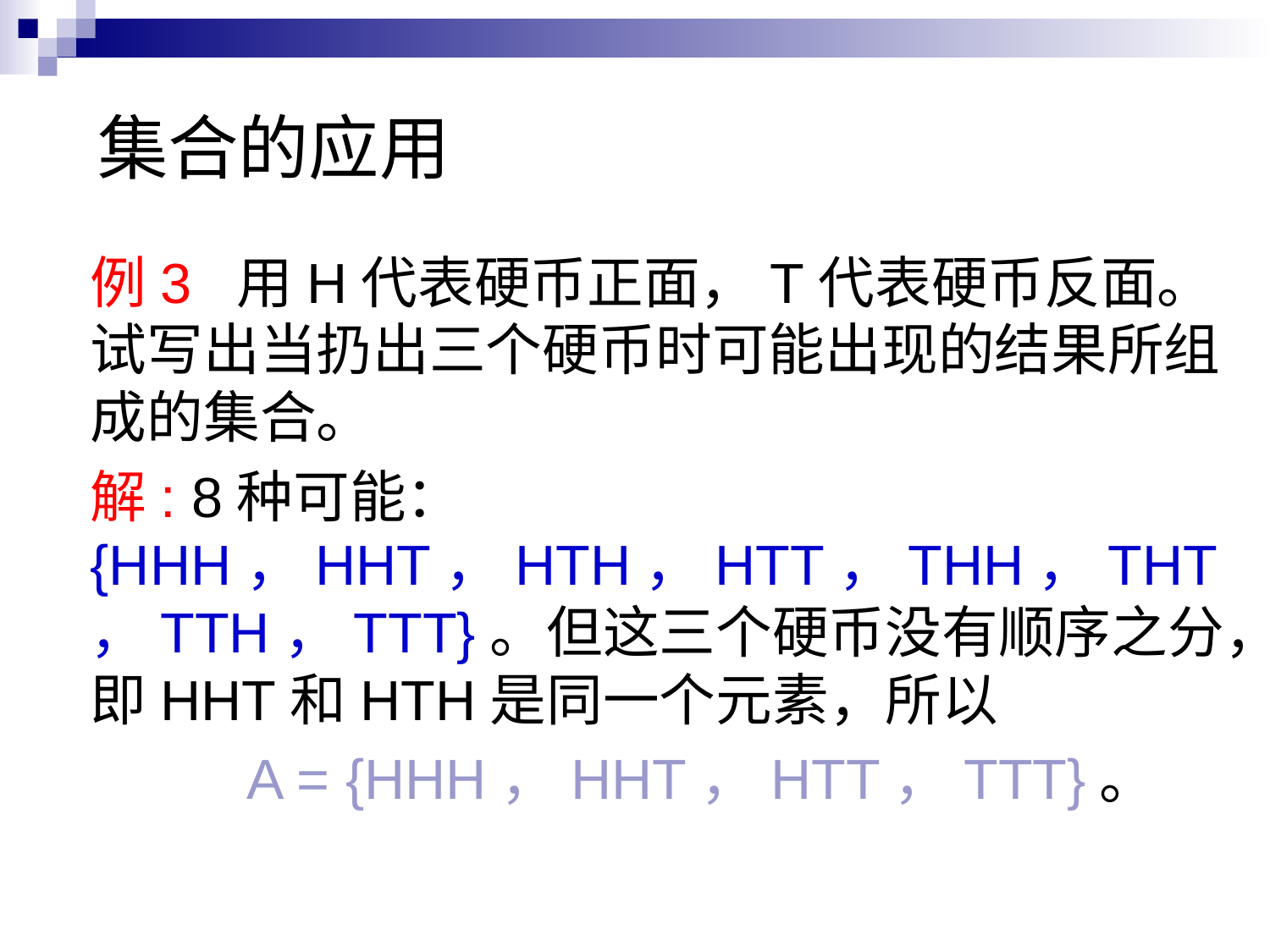

# 集合的应用
例3  用H代表硬币正面，T代表硬币反面。试写出当扔出三个硬币时可能出现的结果所组成的集合。
解: 8种可能：{HHH，HHT，HTH，HTT，THH，THT，TTH，TTT}。但这三个硬币没有顺序之分，即HHT和HTH是同一个元素，所以
          A = {HHH，HHT，HTT，TTT}。